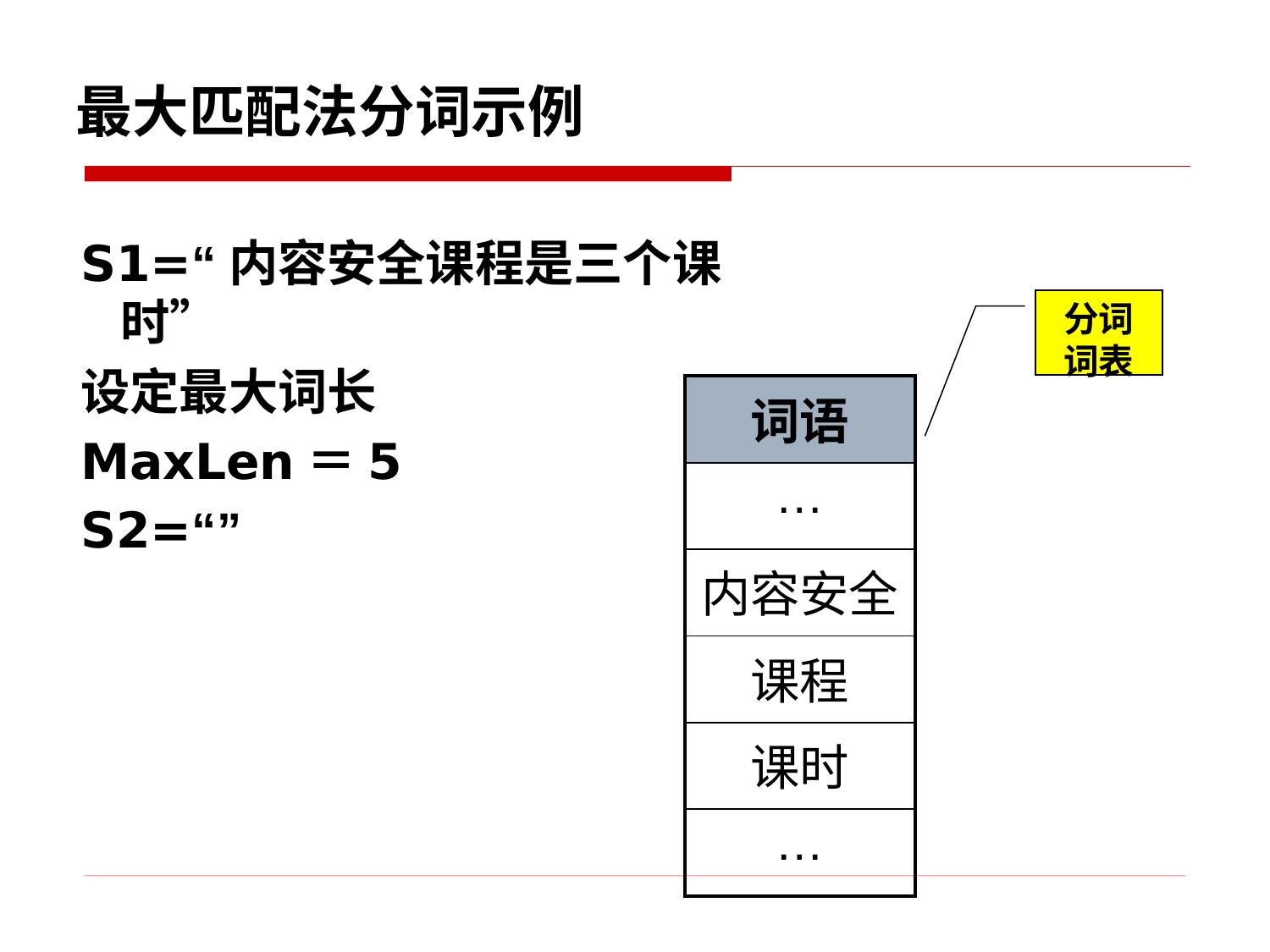

最大匹配法分词示例
S1=“内容安全课程是三个课时”
设定最大词长
MaxLen＝5
S2=“”
分词
词表
| 词语 |
| --- |
| … |
| 内容安全 |
| 课程 |
| 课时 |
| … |